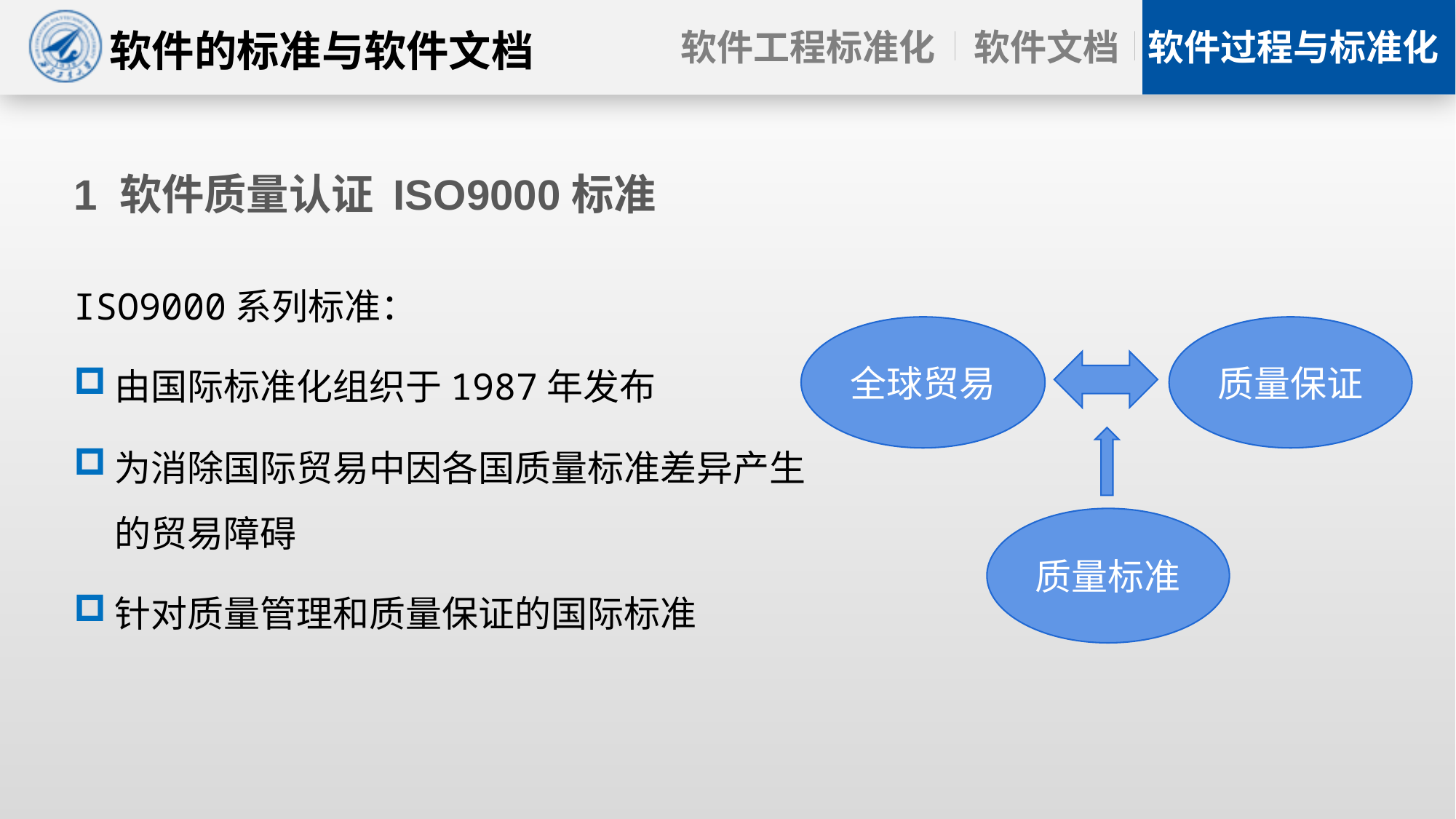

# 1 软件质量认证 ISO9000标准
ISO9000系列标准：
由国际标准化组织于1987年发布
为消除国际贸易中因各国质量标准差异产生的贸易障碍
针对质量管理和质量保证的国际标准
全球贸易
质量保证

质量标准